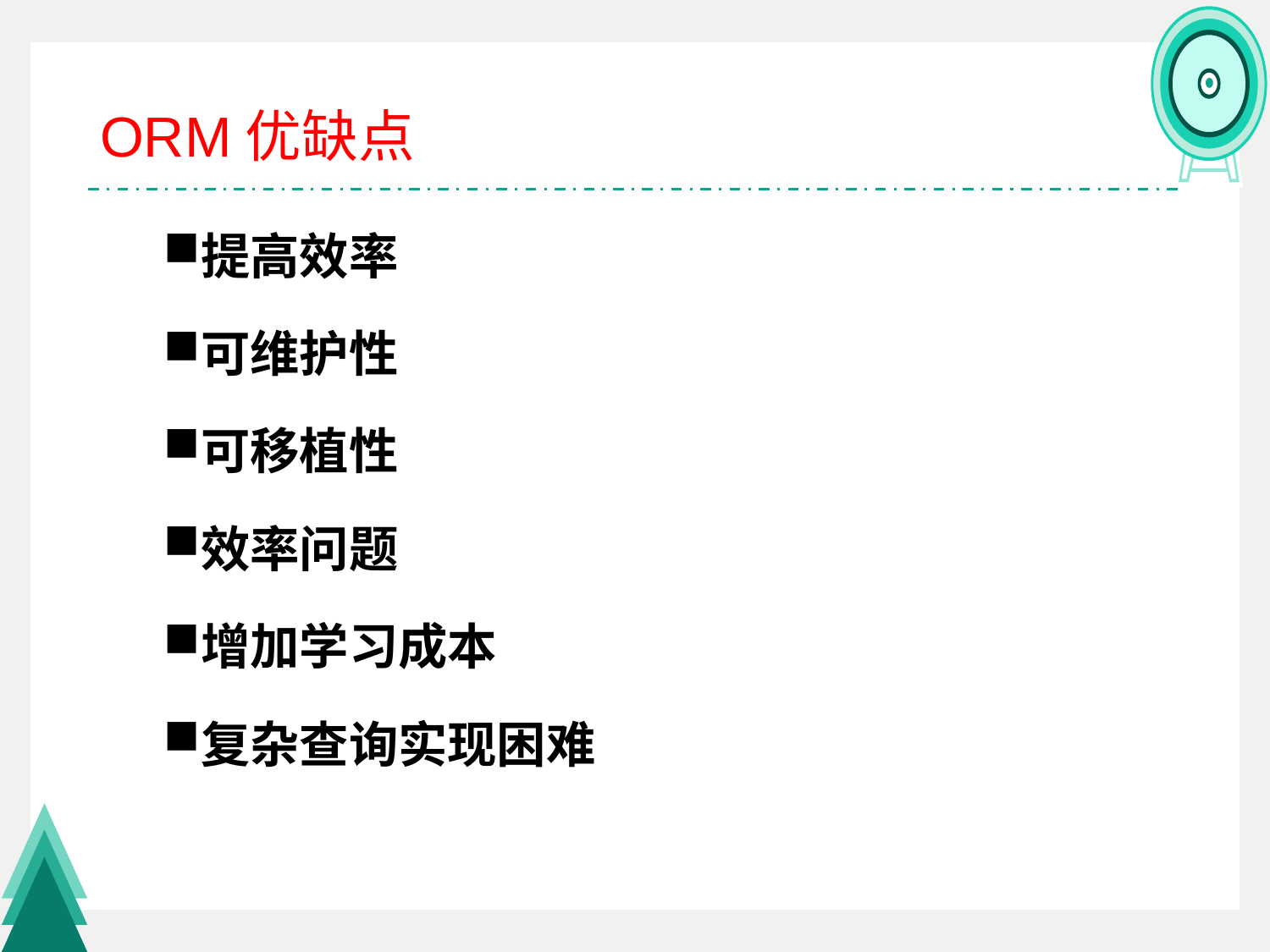

# ORM优缺点
提高效率
可维护性
可移植性
效率问题
增加学习成本
复杂查询实现困难